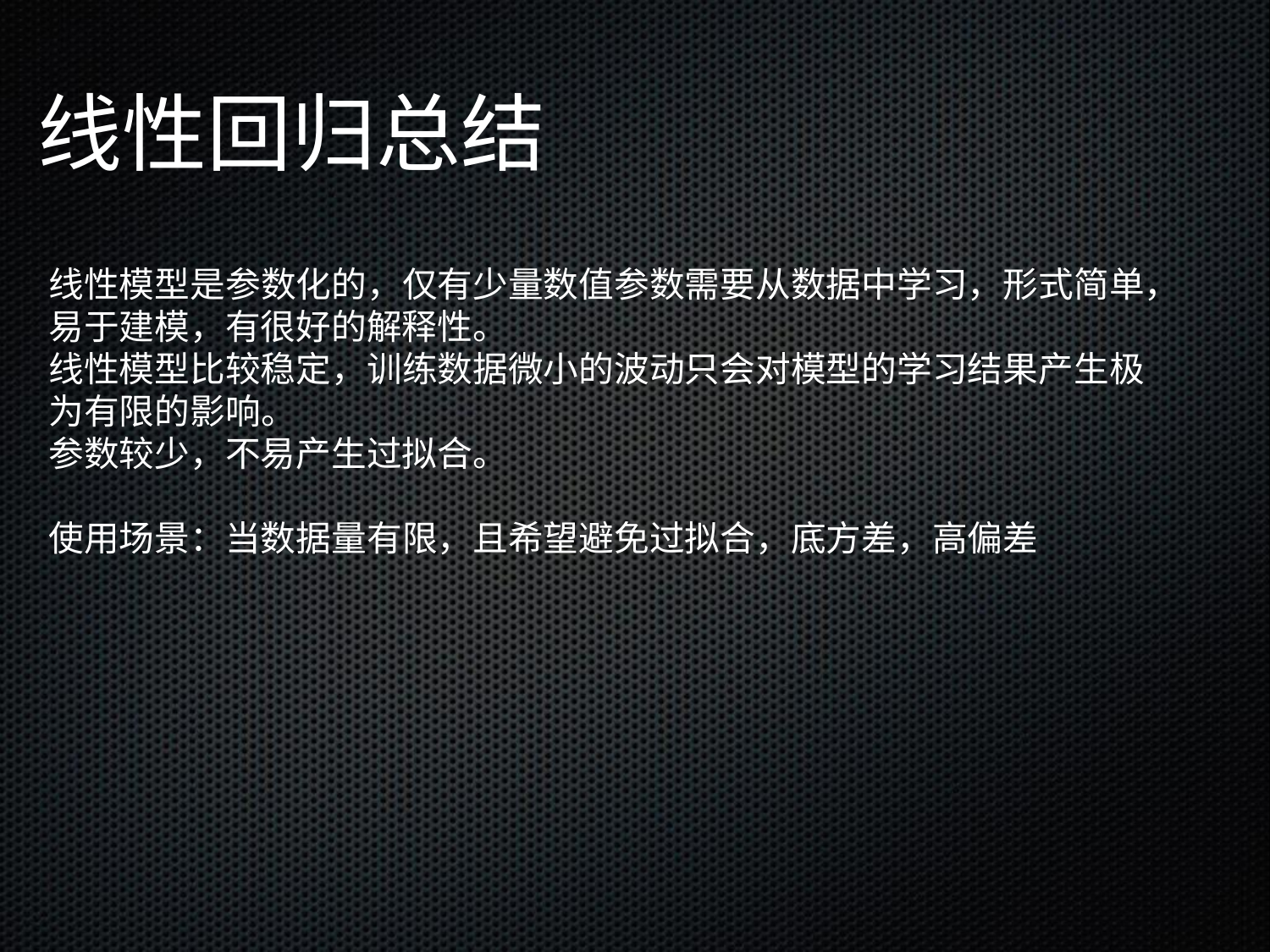

线性回归总结
线性模型是参数化的，仅有少量数值参数需要从数据中学习，形式简单，
易于建模，有很好的解释性。
线性模型比较稳定，训练数据微小的波动只会对模型的学习结果产生极
为有限的影响。
参数较少，不易产生过拟合。

使用场景：当数据量有限，且希望避免过拟合，底方差，高偏差